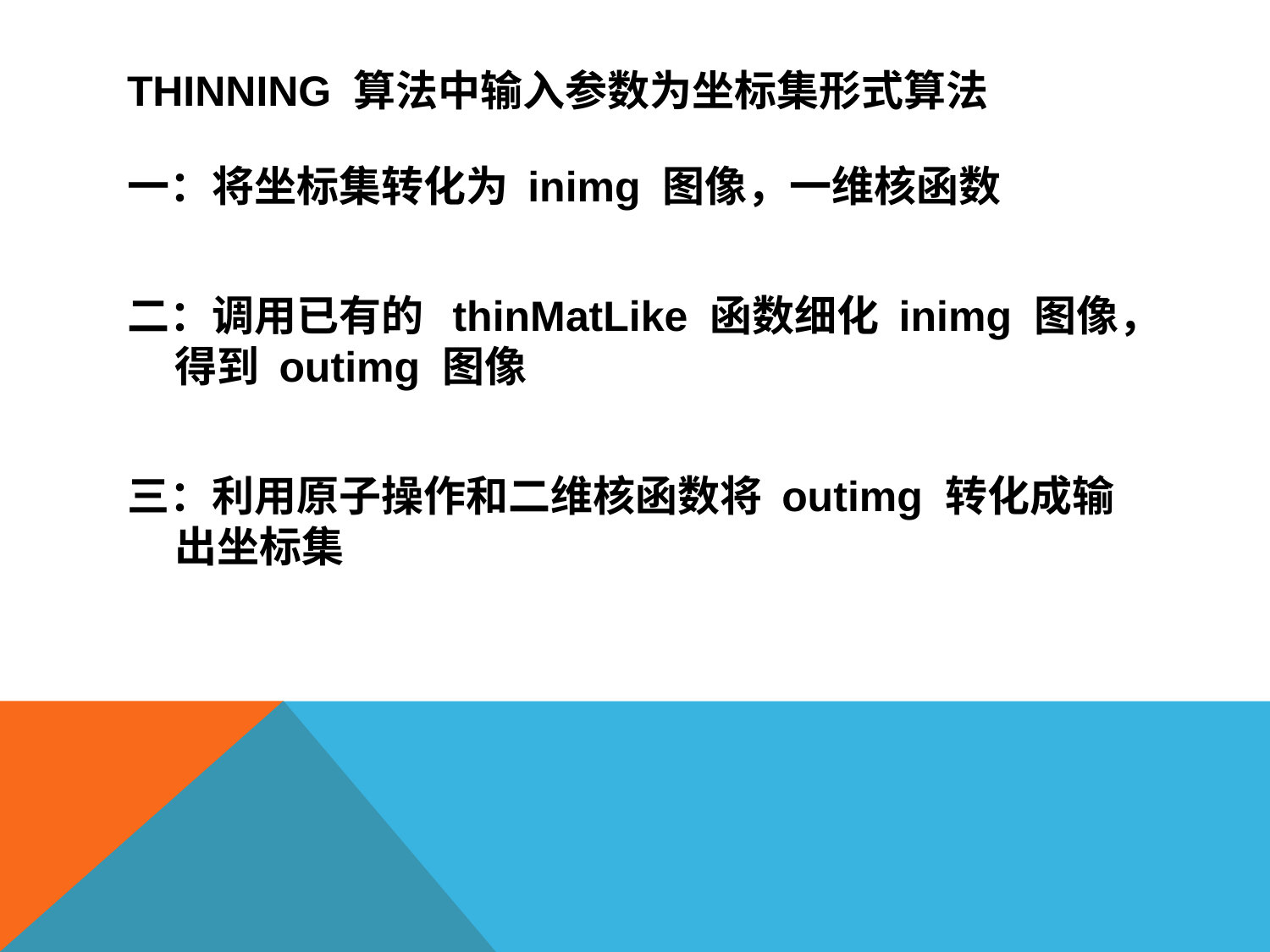

# Thinning 算法中输入参数为坐标集形式算法
一：将坐标集转化为 inimg 图像，一维核函数

二：调用已有的  thinMatLike 函数细化 inimg 图像，得到 outimg 图像

三：利用原子操作和二维核函数将 outimg 转化成输出坐标集